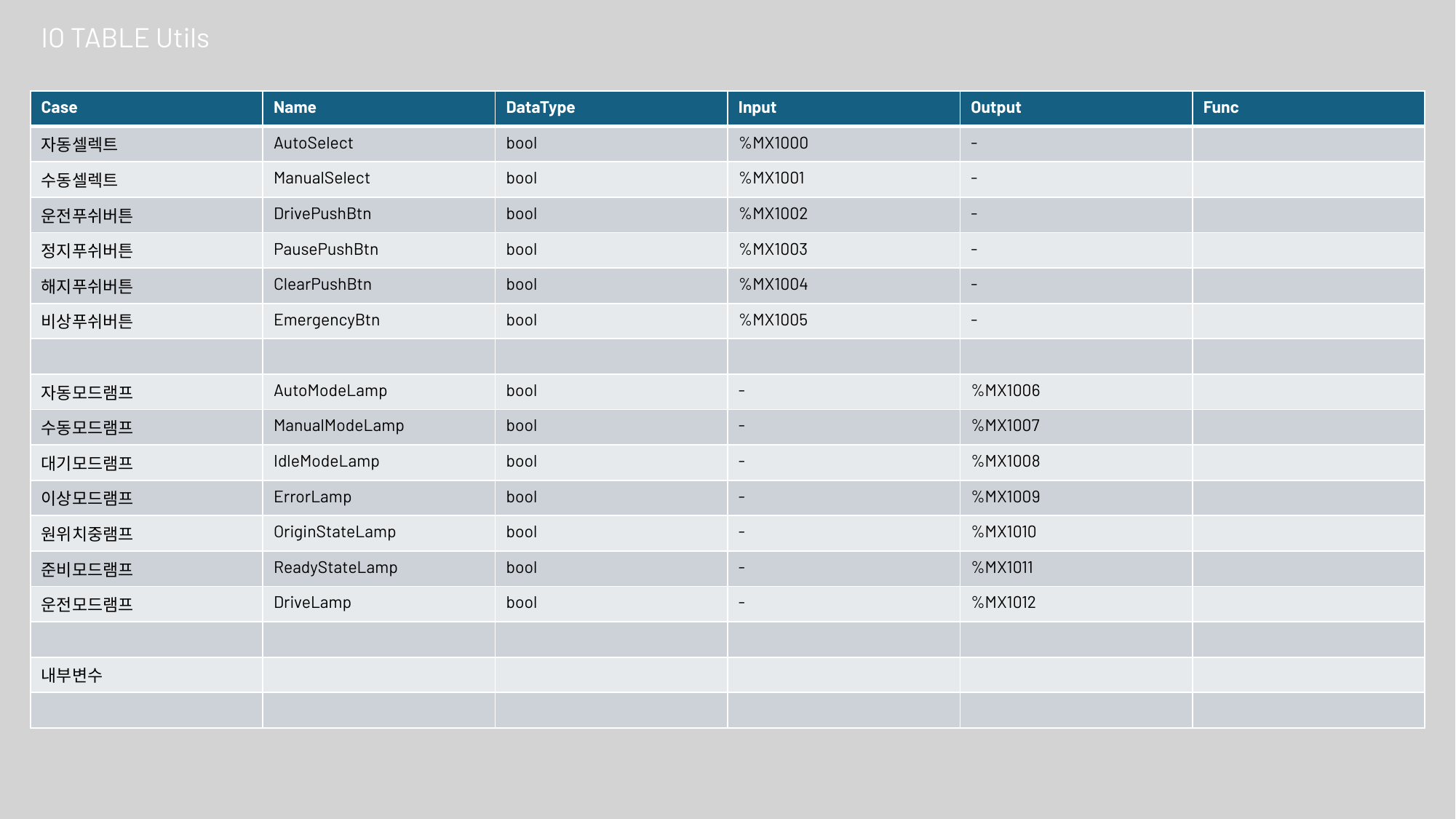

IO TABLE Utils
| Case | Name | DataType | Input | Output | Func |
| --- | --- | --- | --- | --- | --- |
| 자동셀렉트 | AutoSelect | bool | %MX1000 | - |  |
| 수동셀렉트 | ManualSelect | bool | %MX1001 | - |  |
| 운전푸쉬버튼 | DrivePushBtn | bool | %MX1002 | - |  |
| 정지푸쉬버튼 | PausePushBtn | bool | %MX1003 | - |  |
| 해지푸쉬버튼 | ClearPushBtn | bool | %MX1004 | - |  |
| 비상푸쉬버튼 | EmergencyBtn | bool | %MX1005 | - |  |
|  |  |  |  |  |  |
| 자동모드램프 | AutoModeLamp | bool | - | %MX1006 |  |
| 수동모드램프 | ManualModeLamp | bool | - | %MX1007 |  |
| 대기모드램프 | IdleModeLamp | bool | - | %MX1008 |  |
| 이상모드램프 | ErrorLamp | bool | - | %MX1009 |  |
| 원위치중램프 | OriginStateLamp | bool | - | %MX1010 |  |
| 준비모드램프 | ReadyStateLamp | bool | - | %MX1011 |  |
| 운전모드램프 | DriveLamp | bool | - | %MX1012 |  |
|  |  |  |  |  |  |
| 내부변수 |  |  |  |  |  |
|  |  |  |  |  |  |